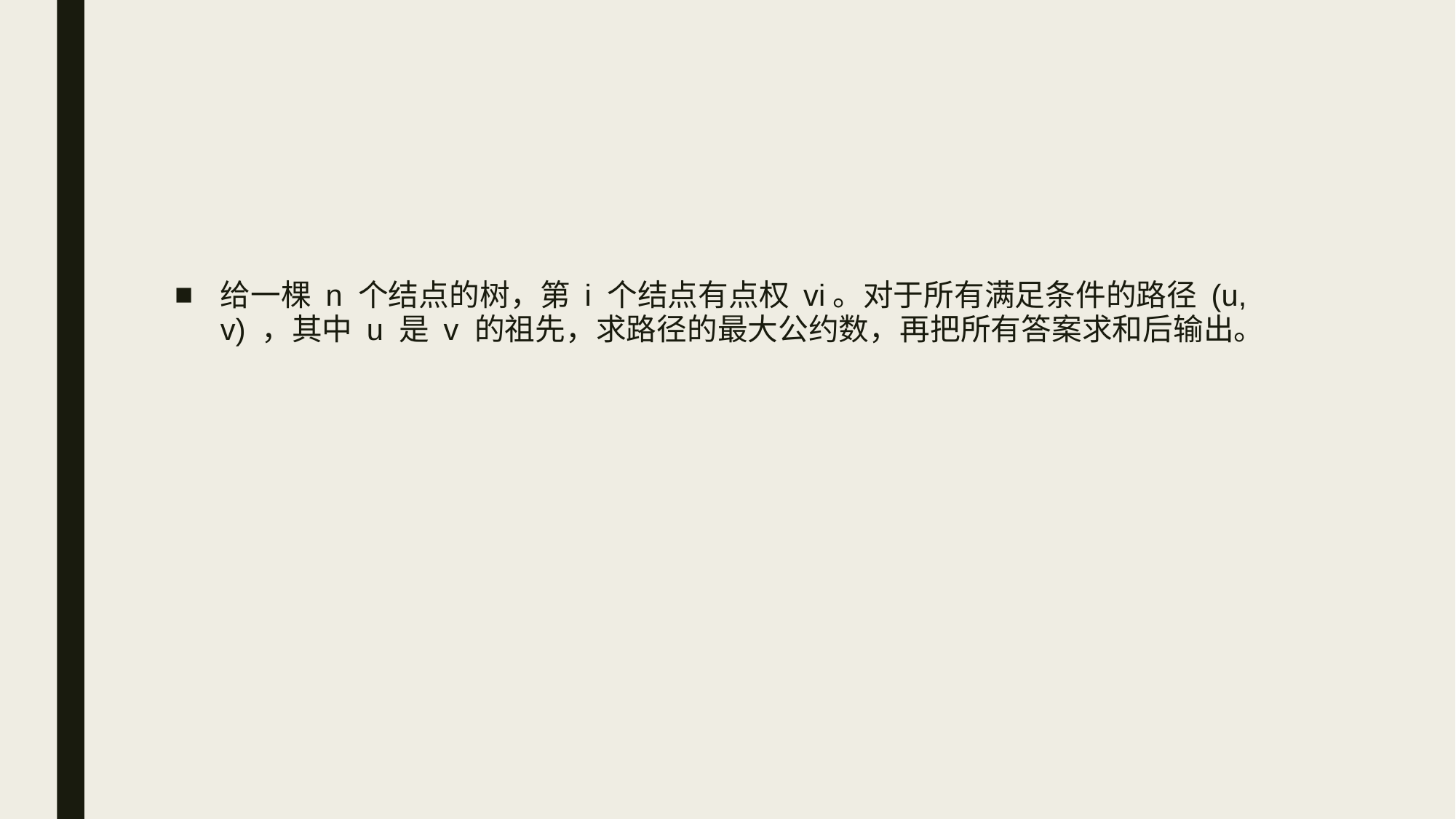

#
给⼀棵 n 个结点的树，第 i 个结点有点权 vi。对于所有满⾜条件的路径 (u, v) ，其中 u 是 v 的祖先，求路径的最大公约数，再把所有答案求和后输出。